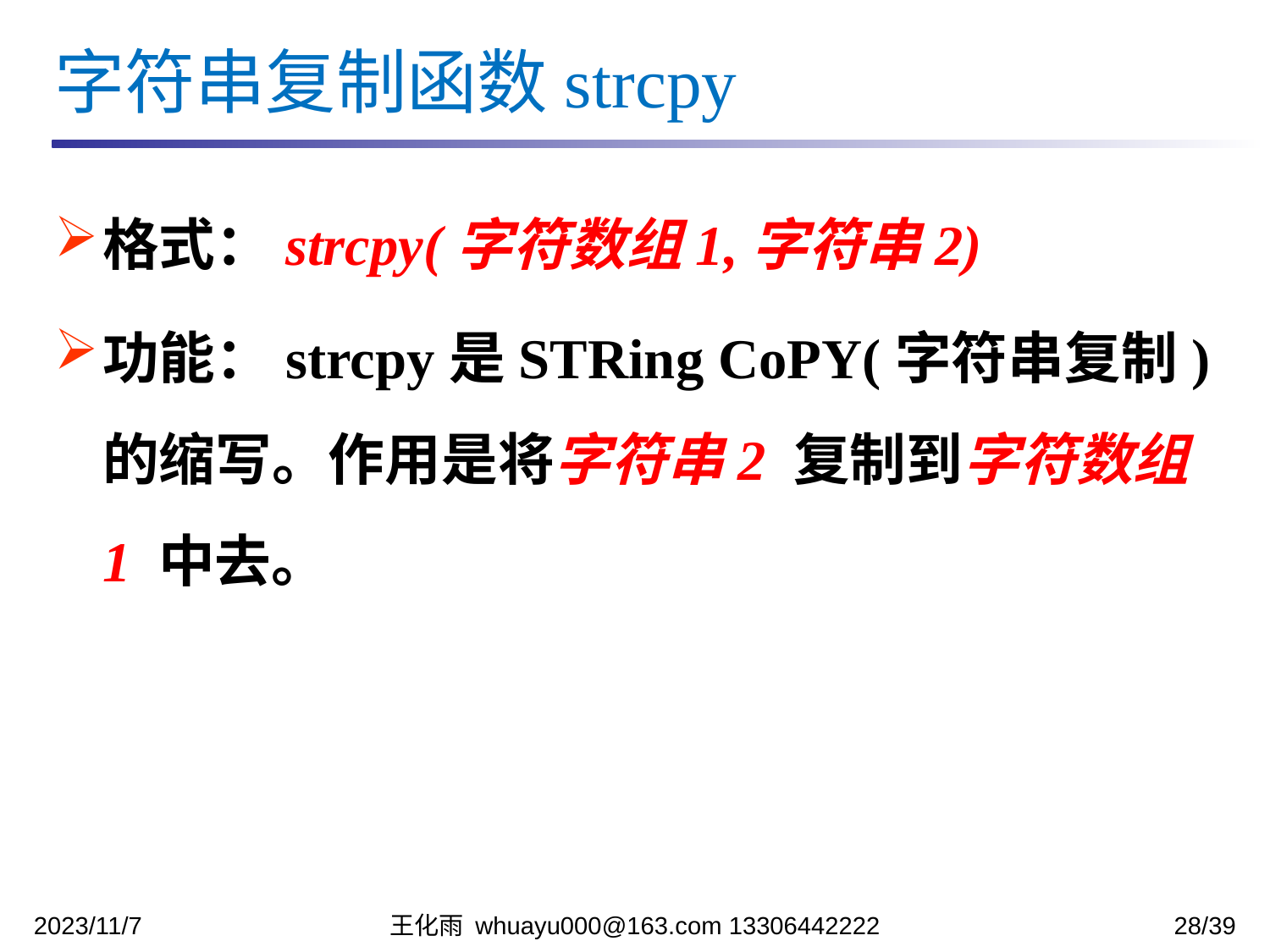

字符串复制函数strcpy
格式：strcpy(字符数组1,字符串2)
功能：strcpy是STRing CoPY(字符串复制)的缩写。作用是将字符串2 复制到字符数组1 中去。
2023/11/7
王化雨 whuayu000@163.com 13306442222
28/39